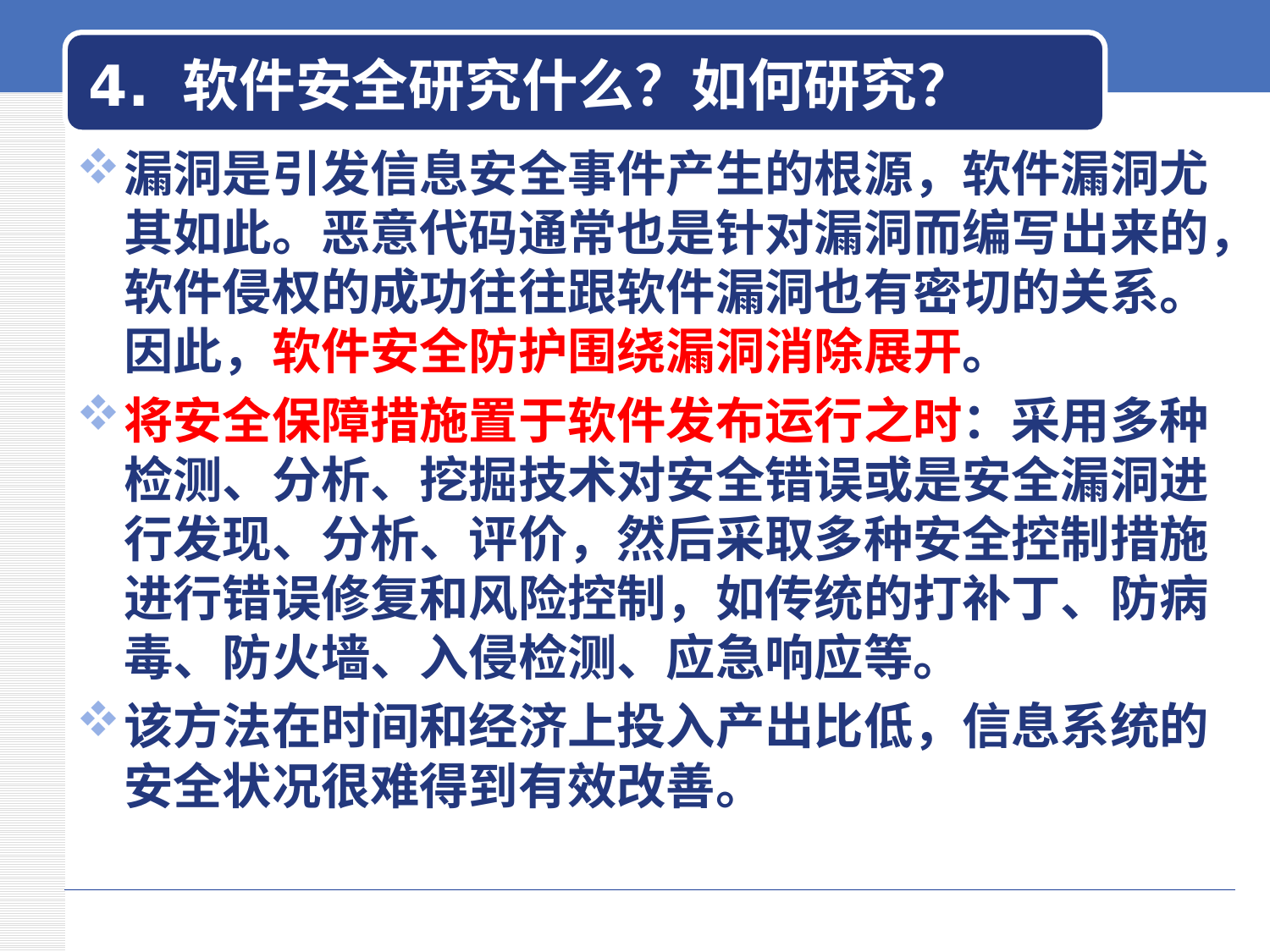

# 4. 软件安全研究什么？如何研究？
漏洞是引发信息安全事件产生的根源，软件漏洞尤其如此。恶意代码通常也是针对漏洞而编写出来的，软件侵权的成功往往跟软件漏洞也有密切的关系。因此，软件安全防护围绕漏洞消除展开。
将安全保障措施置于软件发布运行之时：采用多种检测、分析、挖掘技术对安全错误或是安全漏洞进行发现、分析、评价，然后采取多种安全控制措施进行错误修复和风险控制，如传统的打补丁、防病毒、防火墙、入侵检测、应急响应等。
该方法在时间和经济上投入产出比低，信息系统的安全状况很难得到有效改善。